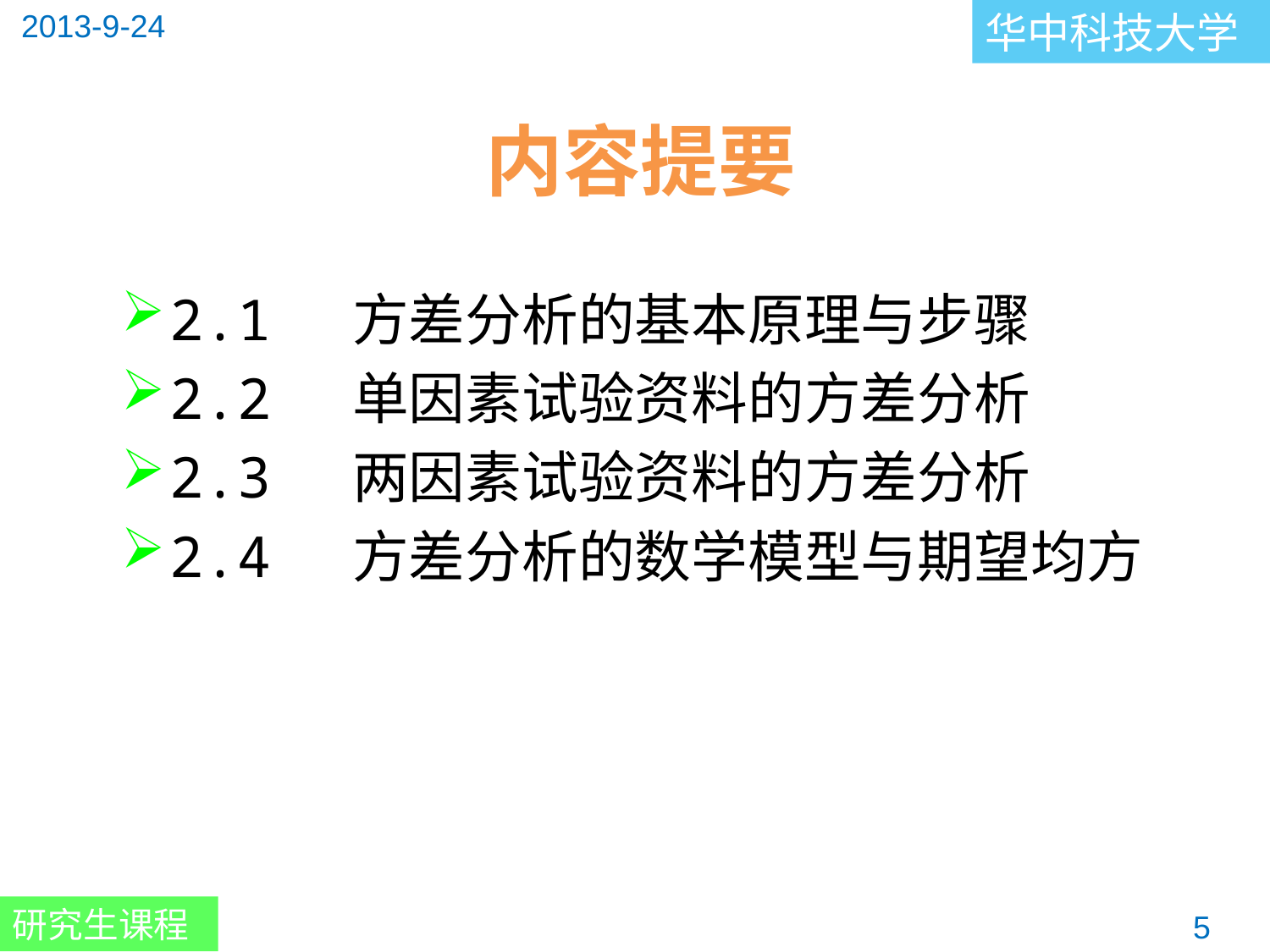

内容提要
2.1  方差分析的基本原理与步骤
2.2  单因素试验资料的方差分析
2.3  两因素试验资料的方差分析
2.4  方差分析的数学模型与期望均方